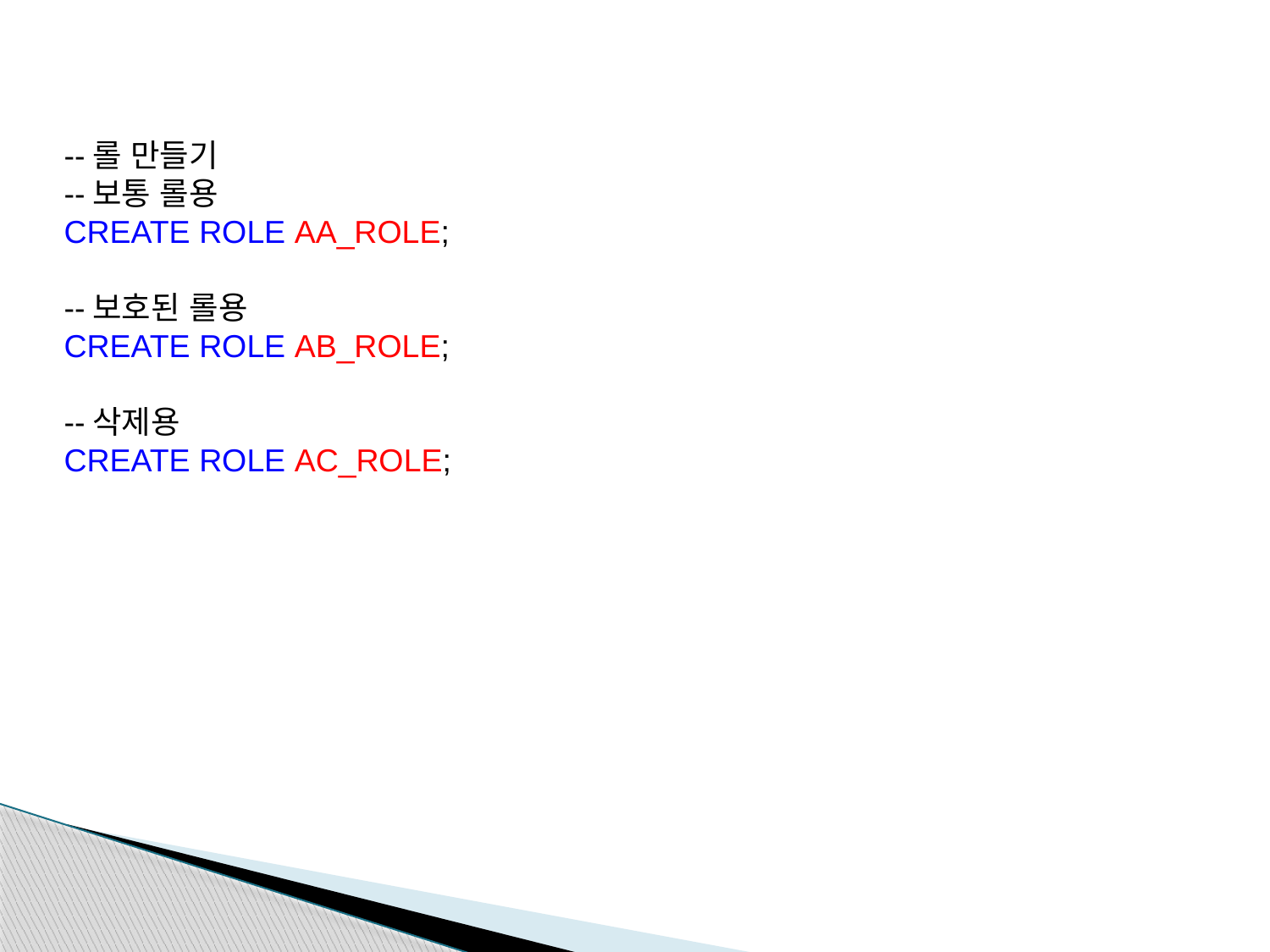

--롤 만들기
--보통 롤용
CREATE ROLE AA_ROLE;

--보호된 롤용
CREATE ROLE AB_ROLE;

--삭제용
CREATE ROLE AC_ROLE;